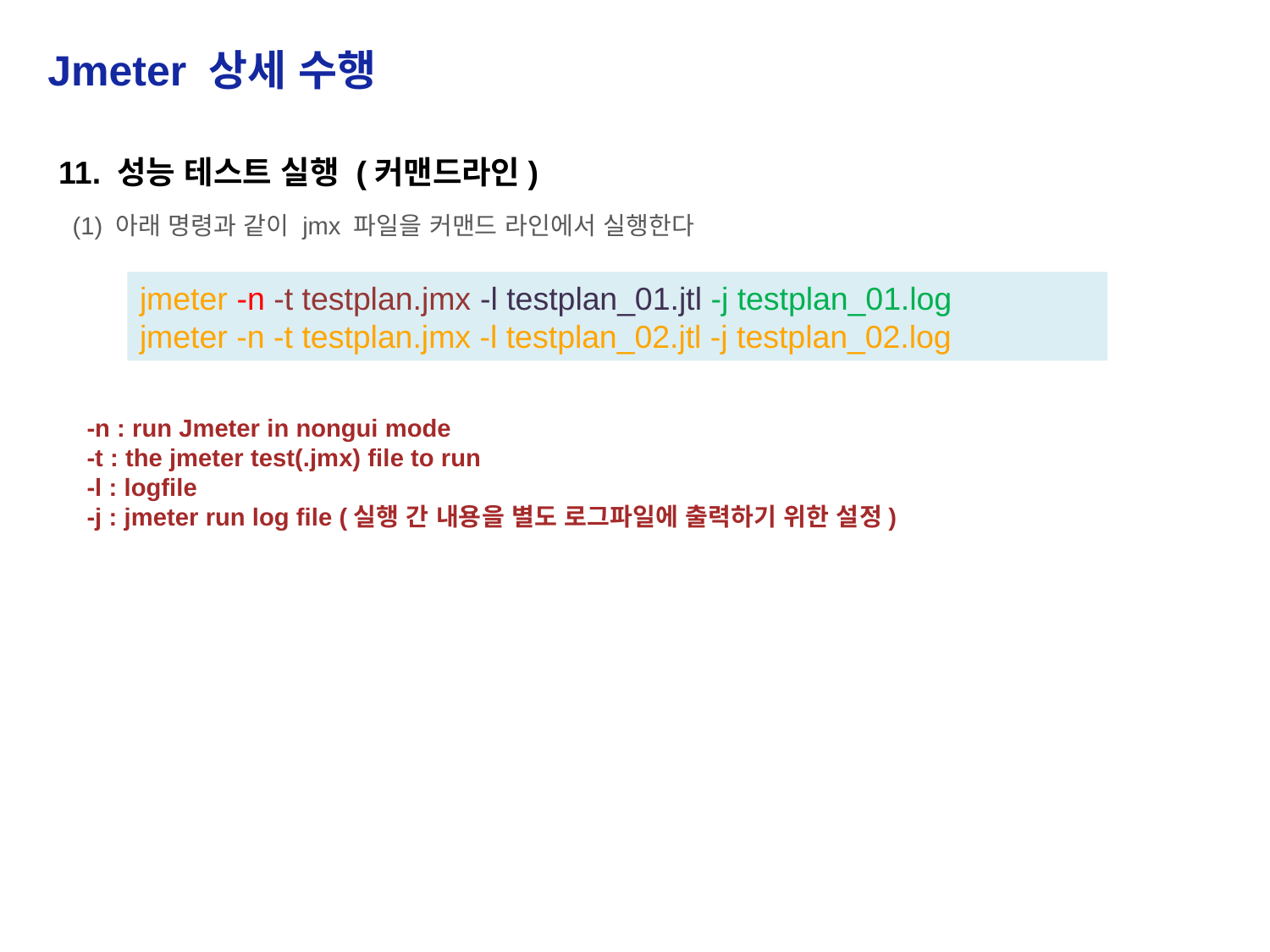

Jmeter 상세 수행
11. 성능 테스트 실행 (커맨드라인)
  (1) 아래 명령과 같이 jmx 파일을 커맨드 라인에서 실행한다

jmeter -n -t testplan.jmx -l testplan_01.jtl -j testplan_01.log
jmeter -n -t testplan.jmx -l testplan_02.jtl -j testplan_02.log
-n : run Jmeter in nongui mode
-t : the jmeter test(.jmx) file to run
-l : logfile
-j : jmeter run log file (실행 간 내용을 별도 로그파일에 출력하기 위한 설정)